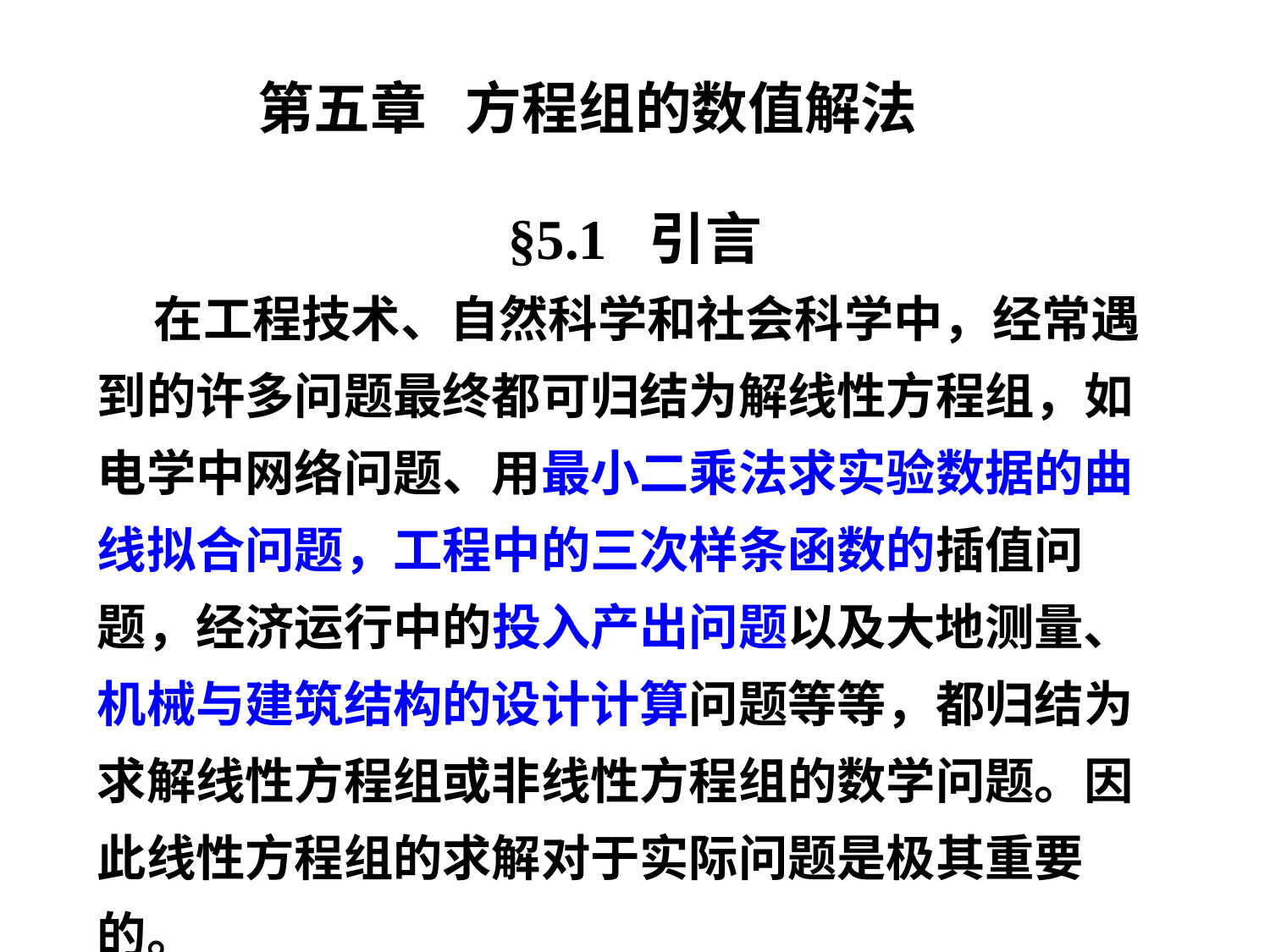

第五章   方程组的数值解法
§5.1  引言
    在工程技术、自然科学和社会科学中，经常遇到的许多问题最终都可归结为解线性方程组，如电学中网络问题、用最小二乘法求实验数据的曲线拟合问题，工程中的三次样条函数的插值问题，经济运行中的投入产出问题以及大地测量、机械与建筑结构的设计计算问题等等，都归结为求解线性方程组或非线性方程组的数学问题。因此线性方程组的求解对于实际问题是极其重要的。